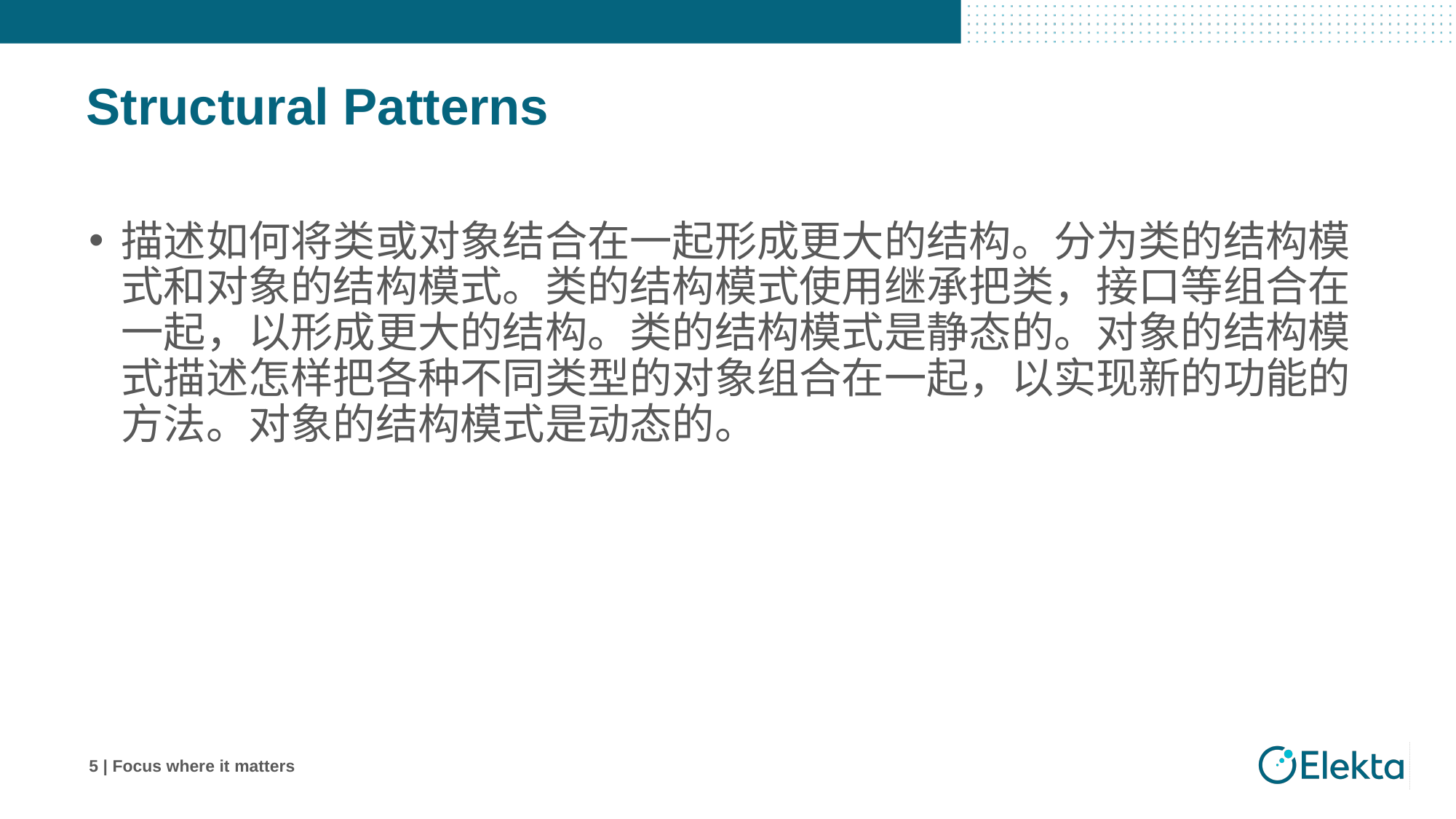

# Structural Patterns

描述如何将类或对象结合在一起形成更大的结构。分为类的结构模式和对象的结构模式。类的结构模式使用继承把类，接口等组合在一起，以形成更大的结构。类的结构模式是静态的。对象的结构模式描述怎样把各种不同类型的对象组合在一起，以实现新的功能的方法。对象的结构模式是动态的。